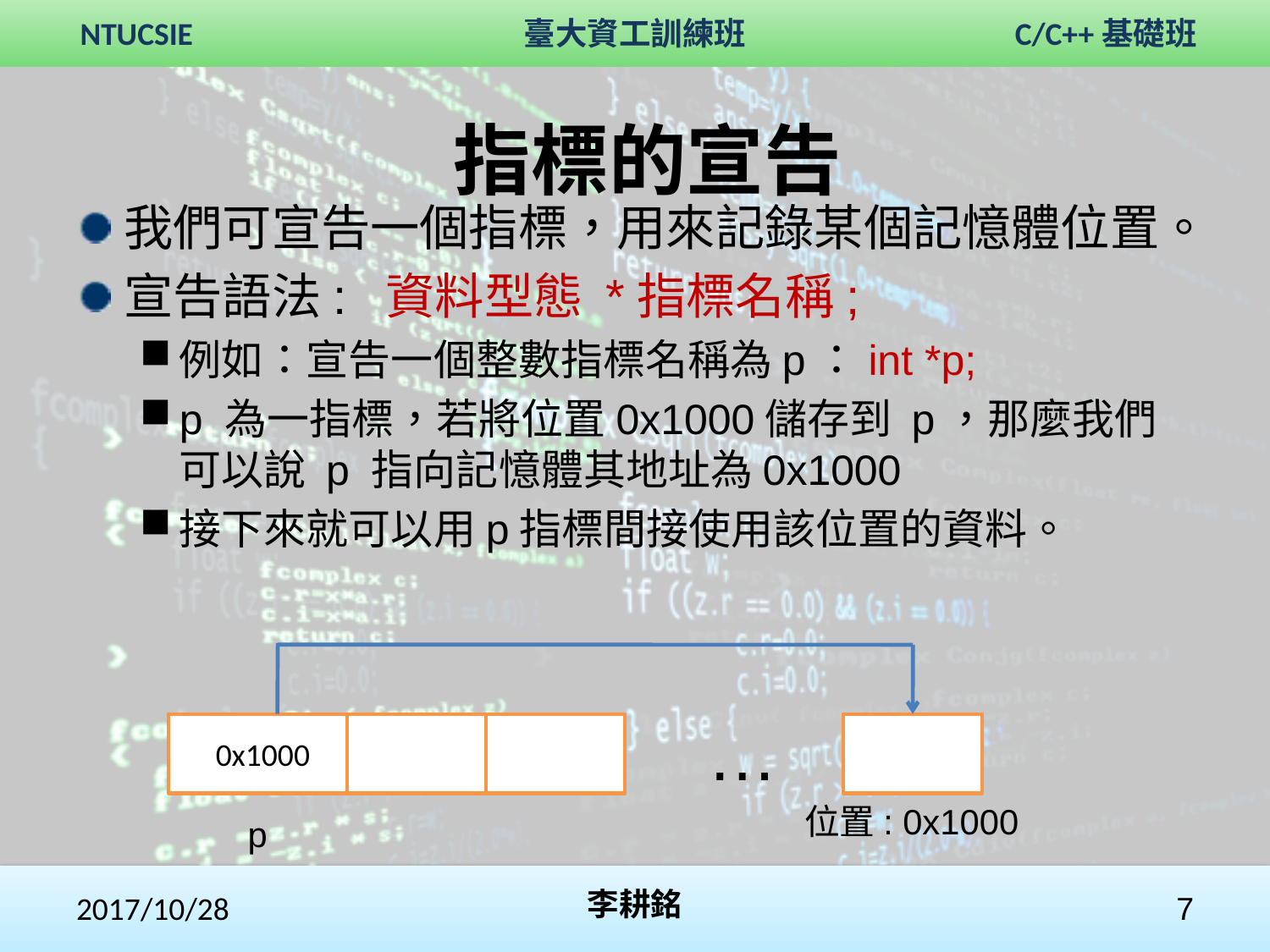

# 指標的宣告
我們可宣告一個指標，用來記錄某個記憶體位置。
宣告語法:  資料型態 *指標名稱;
例如：宣告一個整數指標名稱為p：int *p;
p 為一指標，若將位置0x1000儲存到 p，那麼我們可以說 p 指向記憶體其地址為0x1000
接下來就可以用p指標間接使用該位置的資料。

…
0x1000

位置: 0x1000
p
2017/10/28
李耕銘
7